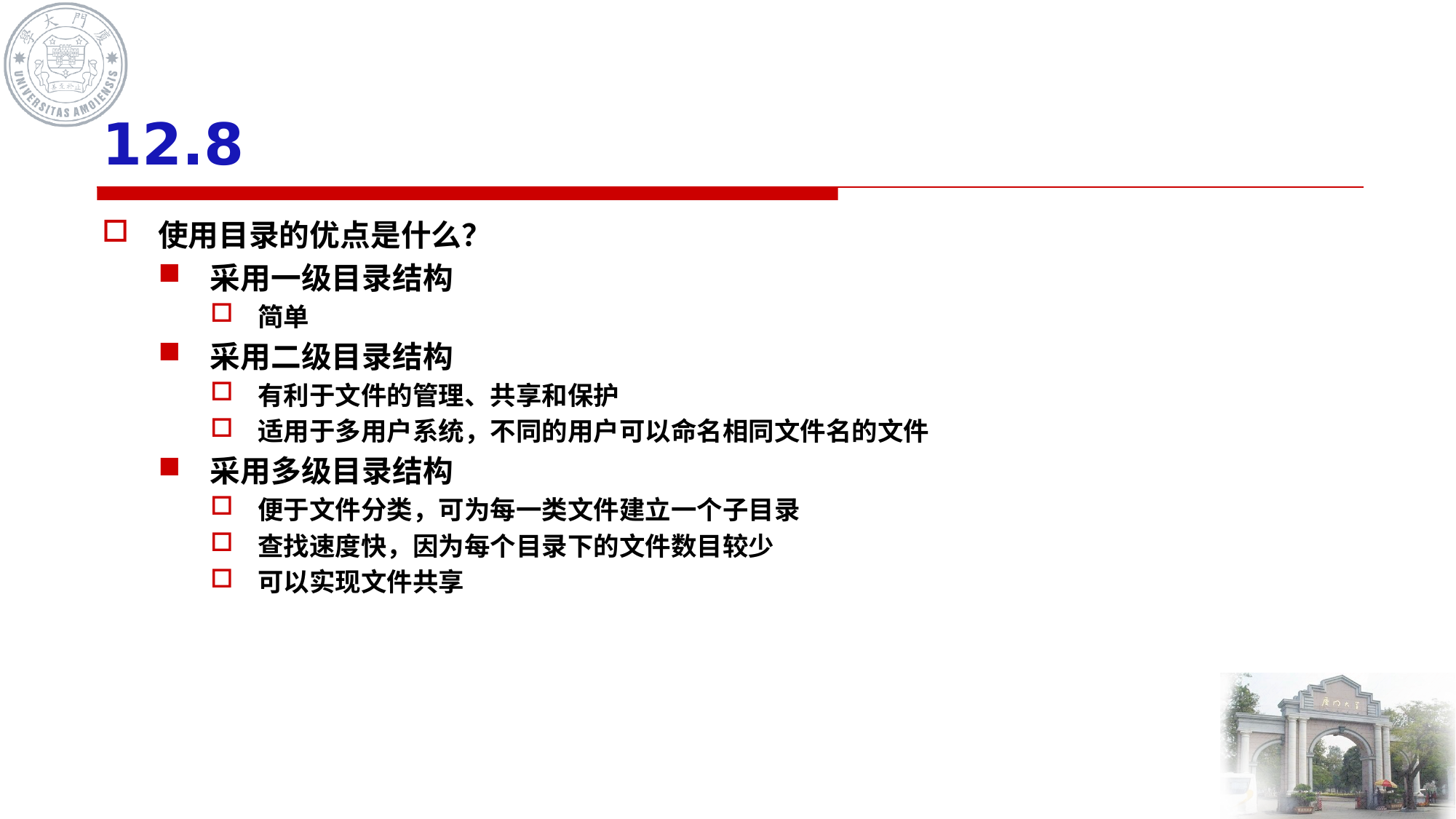

# 12.8
使用目录的优点是什么？
采用一级目录结构
简单
采用二级目录结构
有利于文件的管理、共享和保护
适用于多用户系统，不同的用户可以命名相同文件名的文件
采用多级目录结构
便于文件分类，可为每一类文件建立一个子目录
查找速度快，因为每个目录下的文件数目较少
可以实现文件共享